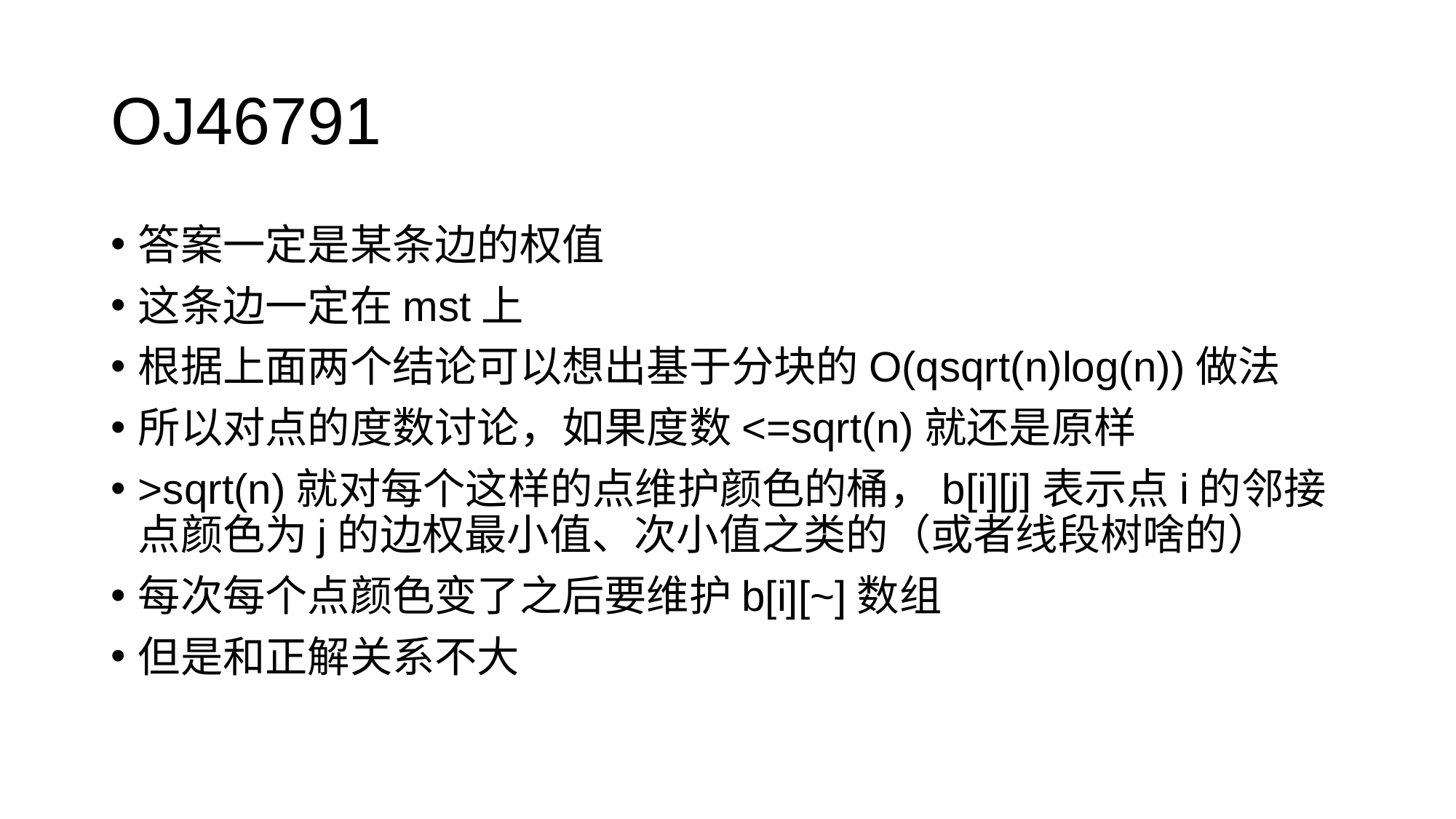

# OJ46791
答案一定是某条边的权值
这条边一定在mst上
根据上面两个结论可以想出基于分块的O(qsqrt(n)log(n))做法
所以对点的度数讨论，如果度数<=sqrt(n)就还是原样
>sqrt(n)就对每个这样的点维护颜色的桶，b[i][j]表示点i的邻接点颜色为j的边权最小值、次小值之类的（或者线段树啥的）
每次每个点颜色变了之后要维护b[i][~]数组
但是和正解关系不大